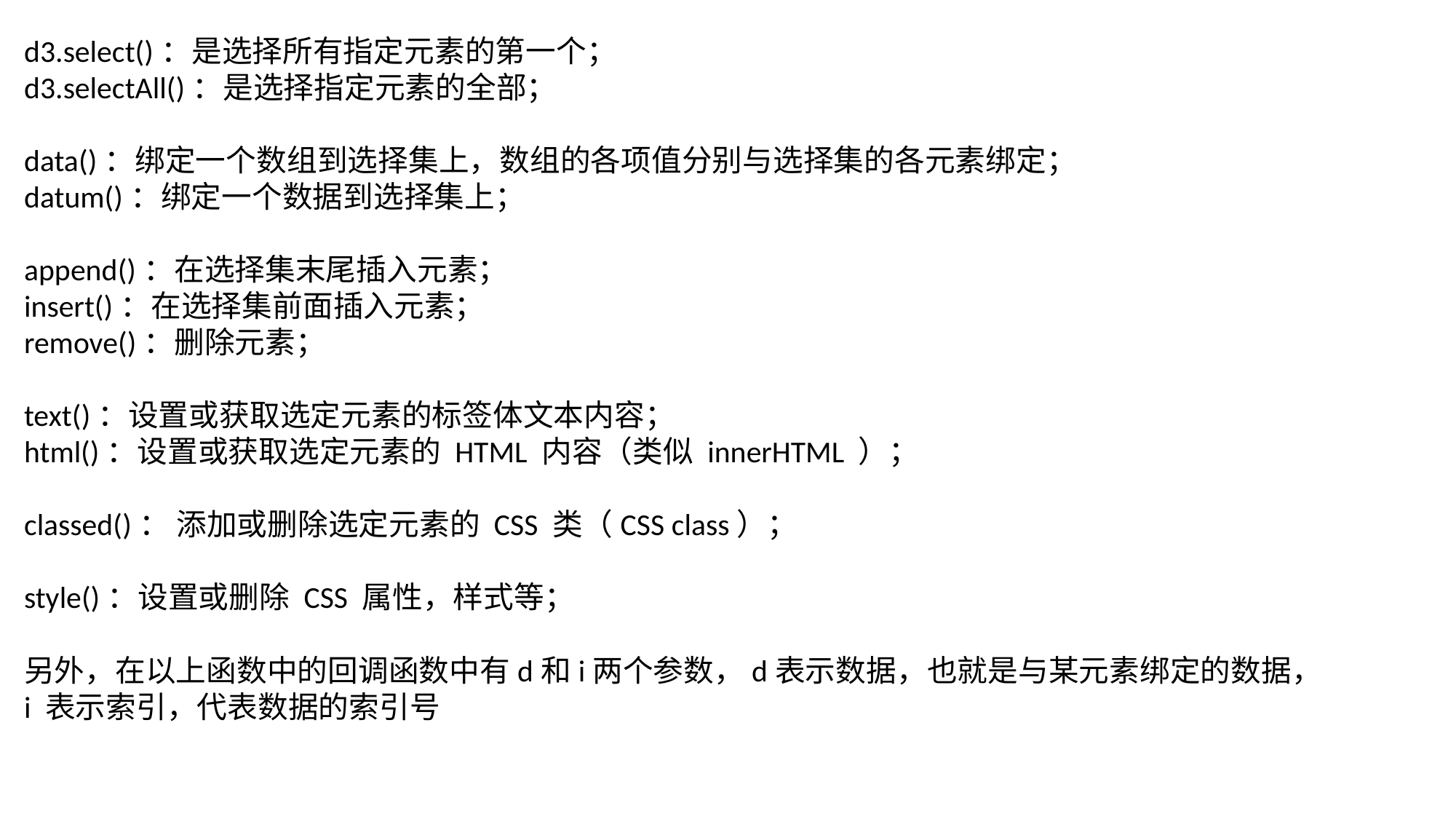

d3.select()：是选择所有指定元素的第一个；
d3.selectAll()：是选择指定元素的全部；

data()：绑定一个数组到选择集上，数组的各项值分别与选择集的各元素绑定；
datum()：绑定一个数据到选择集上；

append()：在选择集末尾插入元素；
insert()：在选择集前面插入元素；
remove()：删除元素；

text()：设置或获取选定元素的标签体文本内容；
html()：设置或获取选定元素的 HTML 内容（类似 innerHTML ）；

classed()： 添加或删除选定元素的 CSS 类（CSS class）；

style()：设置或删除 CSS 属性，样式等；

另外，在以上函数中的回调函数中有d和i两个参数，d表示数据，也就是与某元素绑定的数据，i 表示索引，代表数据的索引号